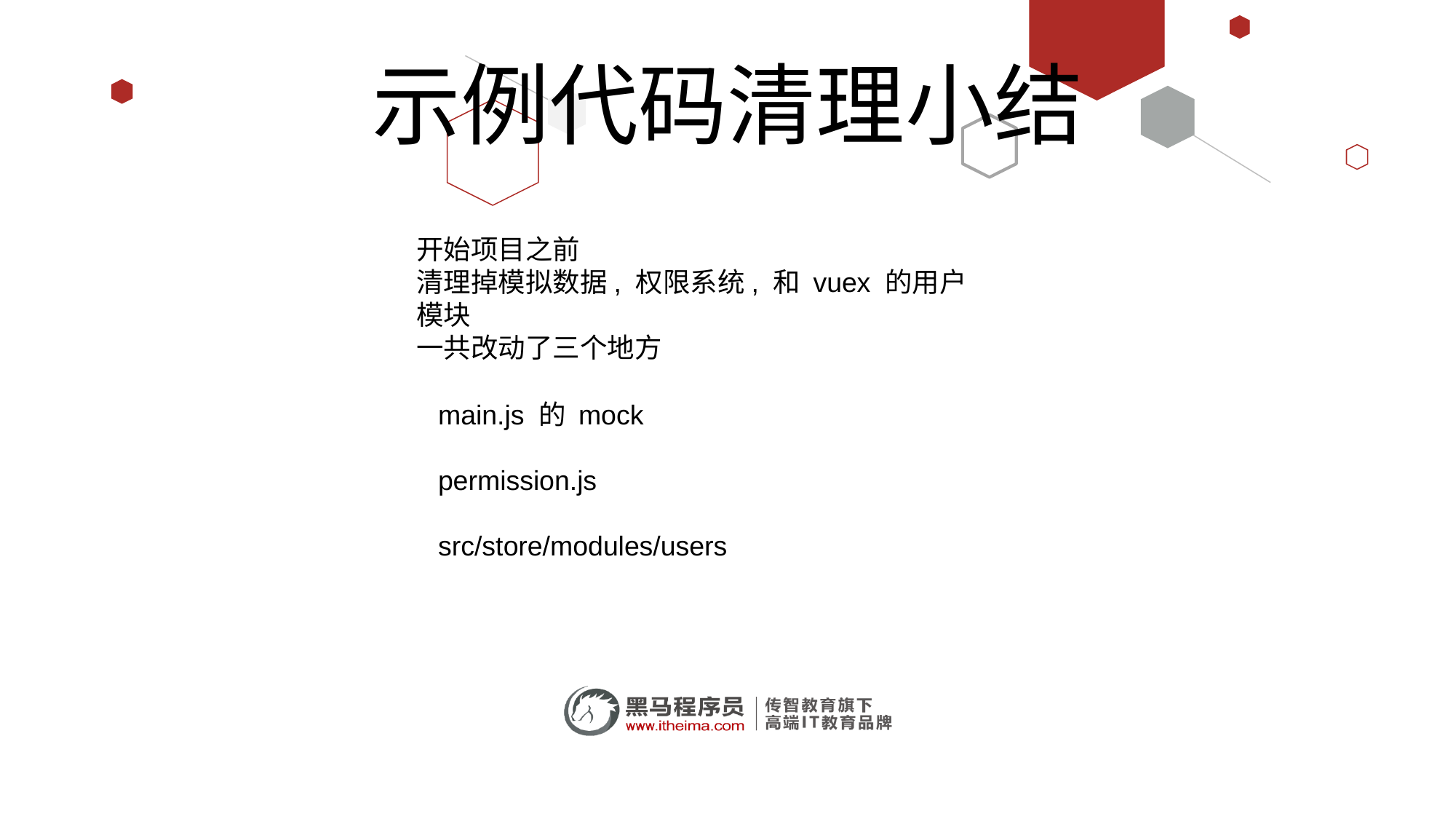

# 示例代码清理小结
开始项目之前
清理掉模拟数据, 权限系统, 和 vuex 的用户模块
一共改动了三个地方
main.js 的 mock

permission.js

src/store/modules/users